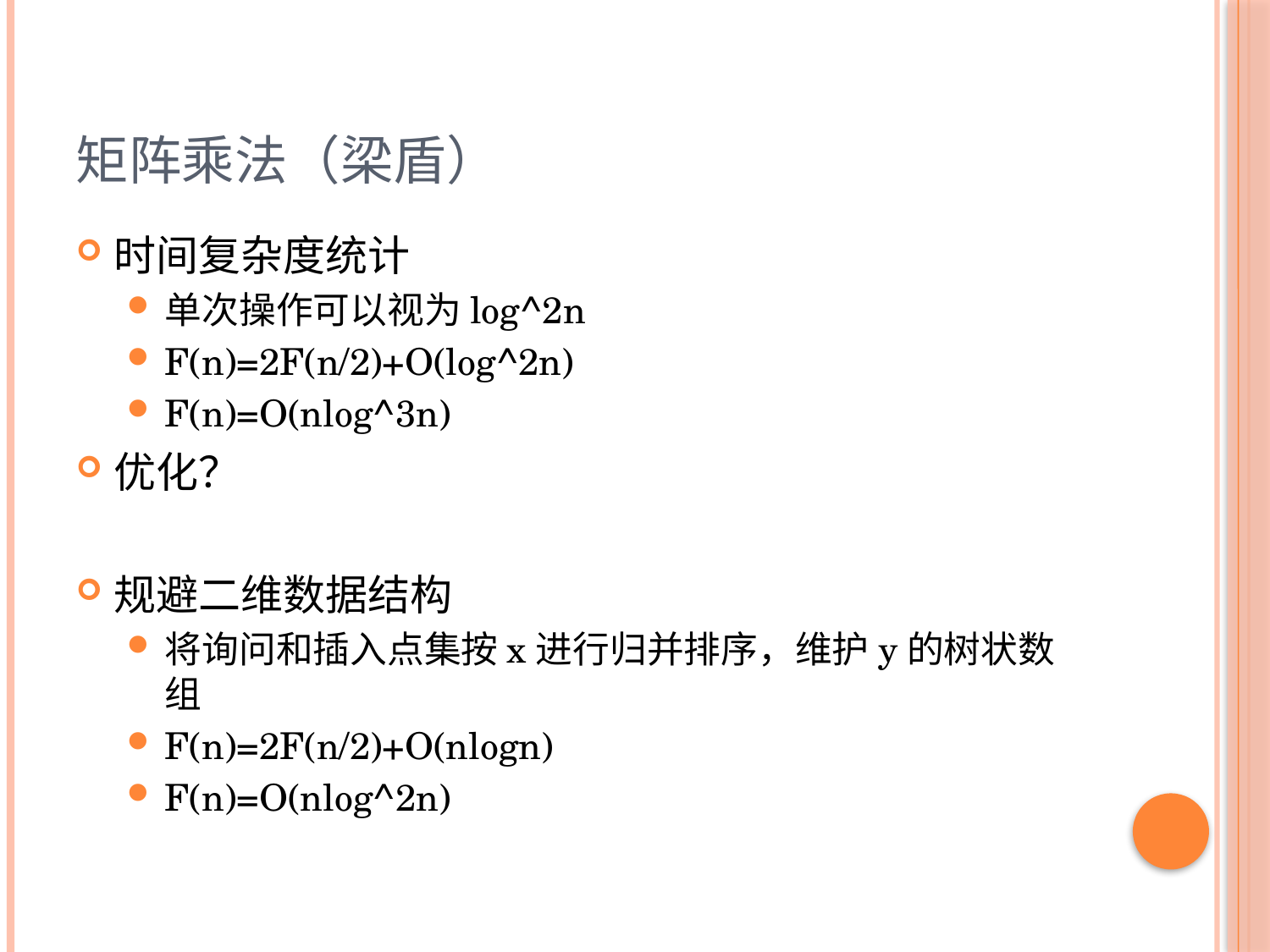

# 矩阵乘法（梁盾）
时间复杂度统计
单次操作可以视为log^2n
F(n)=2F(n/2)+O(log^2n)
F(n)=O(nlog^3n)
优化？

规避二维数据结构
将询问和插入点集按x进行归并排序，维护y的树状数组
F(n)=2F(n/2)+O(nlogn)
F(n)=O(nlog^2n)